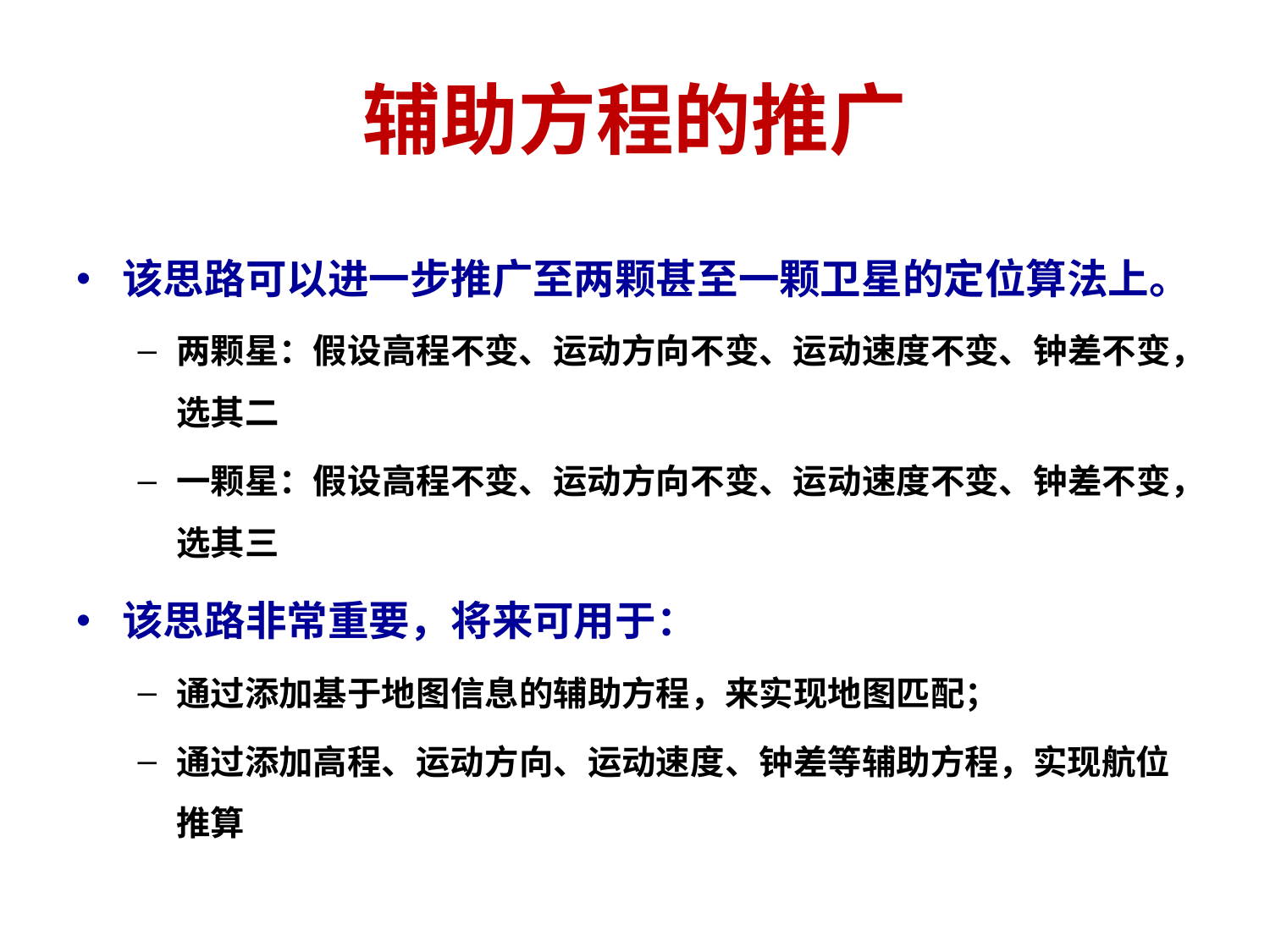

# 辅助方程的推广
该思路可以进一步推广至两颗甚至一颗卫星的定位算法上。
两颗星：假设高程不变、运动方向不变、运动速度不变、钟差不变，选其二
一颗星：假设高程不变、运动方向不变、运动速度不变、钟差不变，选其三
该思路非常重要，将来可用于：
通过添加基于地图信息的辅助方程，来实现地图匹配；
通过添加高程、运动方向、运动速度、钟差等辅助方程，实现航位推算